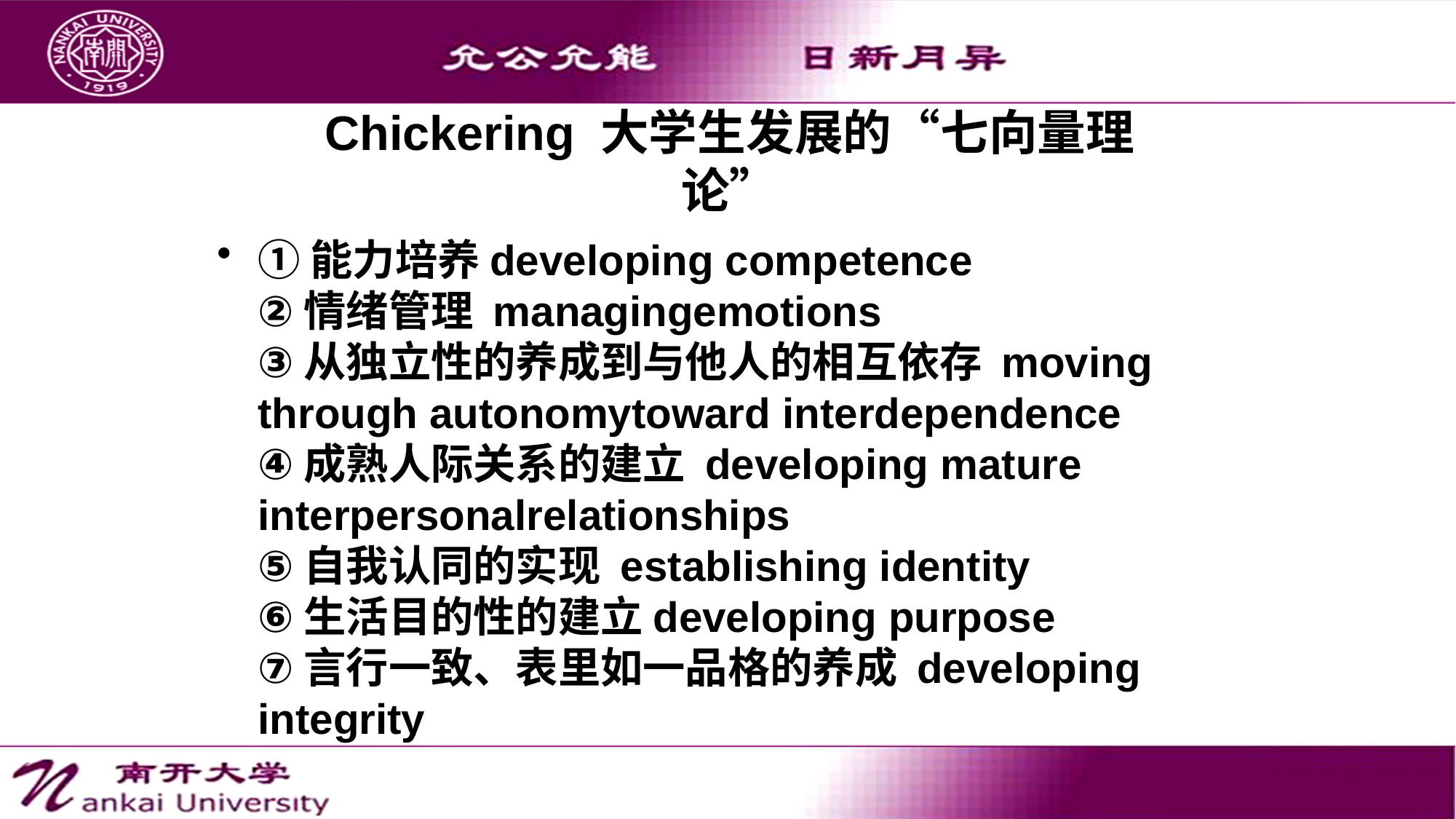

# Chickering 大学生发展的“七向量理论”
①能力培养developing competence
②情绪管理 managingemotions
③从独立性的养成到与他人的相互依存 moving through autonomytoward interdependence
④成熟人际关系的建立 developing mature interpersonalrelationships
⑤自我认同的实现 establishing identity
⑥生活目的性的建立developing purpose
⑦言行一致、表里如一品格的养成 developing integrity